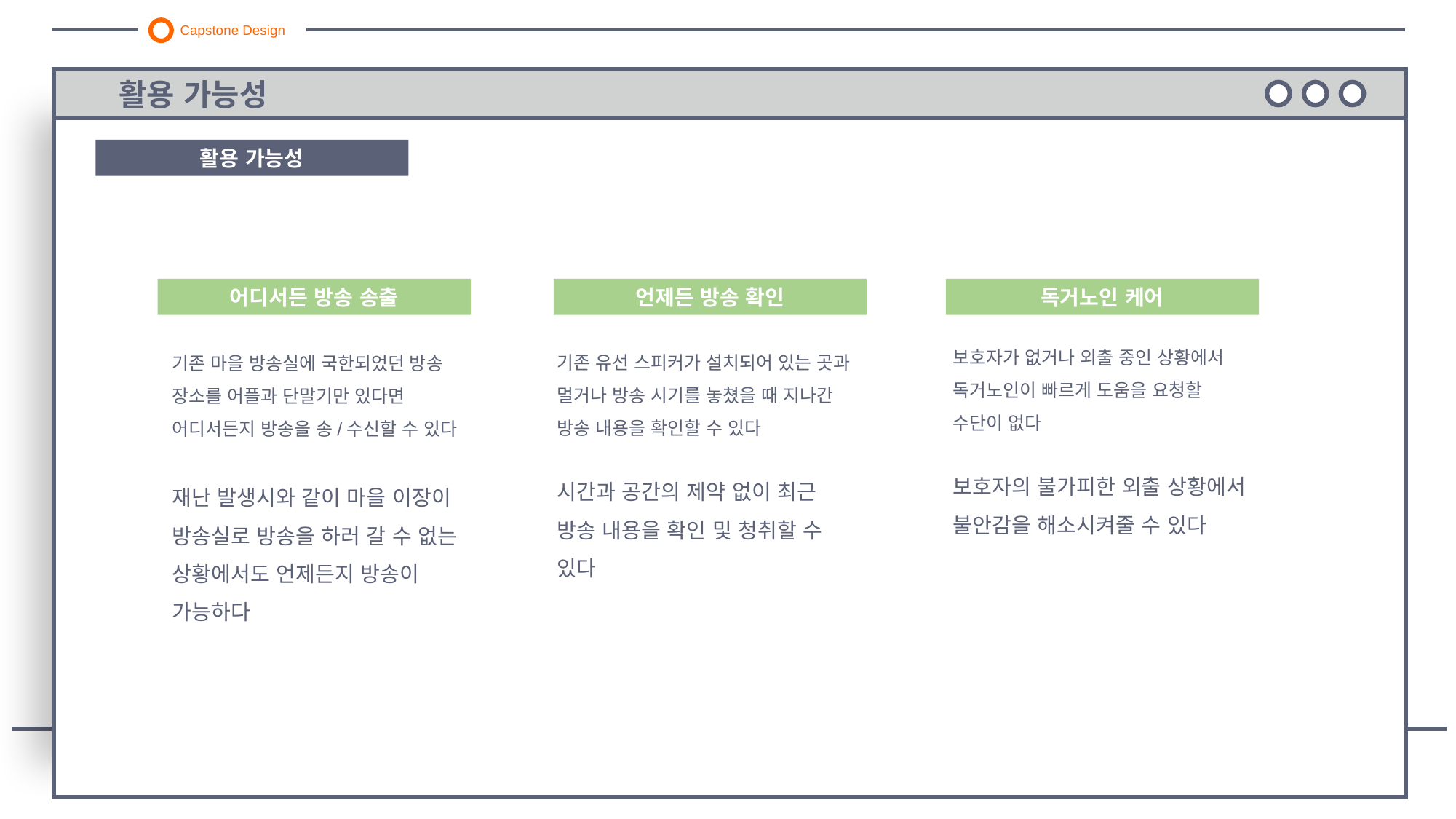

Capstone Design

활용 가능성

활용 가능성
독거노인 케어
어디서든 방송 송출
언제든 방송 확인
보호자가 없거나 외출 중인 상황에서 독거노인이 빠르게 도움을 요청할 수단이 없다

보호자의 불가피한 외출 상황에서 불안감을 해소시켜줄 수 있다
기존 유선 스피커가 설치되어 있는 곳과 멀거나 방송 시기를 놓쳤을 때 지나간 방송 내용을 확인할 수 있다

시간과 공간의 제약 없이 최근 방송 내용을 확인 및 청취할 수 있다
기존 마을 방송실에 국한되었던 방송 장소를 어플과 단말기만 있다면 어디서든지 방송을 송/수신할 수 있다

재난 발생시와 같이 마을 이장이 방송실로 방송을 하러 갈 수 없는 상황에서도 언제든지 방송이 가능하다